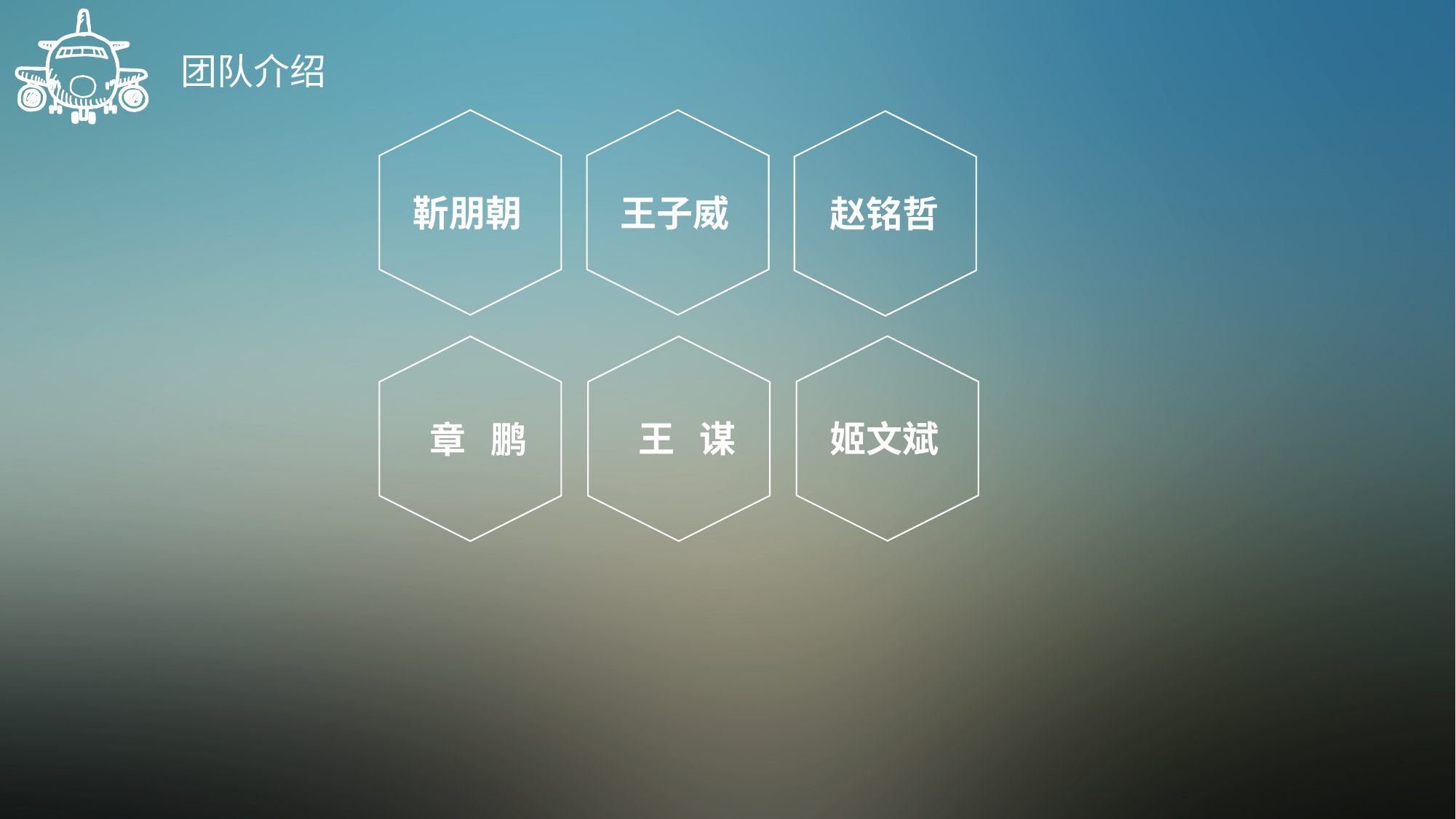

团队介绍

靳朋朝
王子威
赵铭哲

 王   谋
姬文斌
 章   鹏